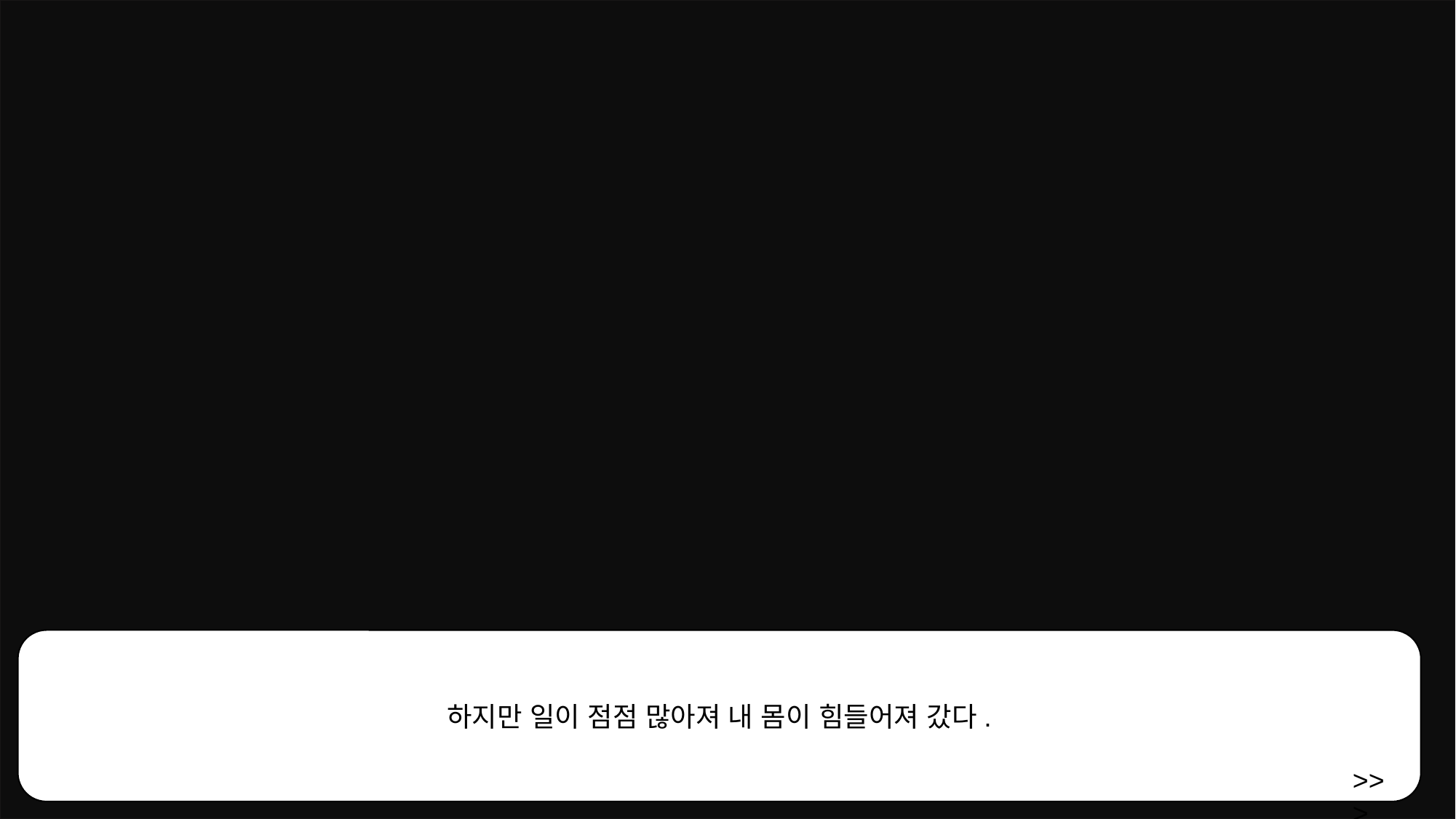

하지만 일이 점점 많아져 내 몸이 힘들어져 갔다.
>>>